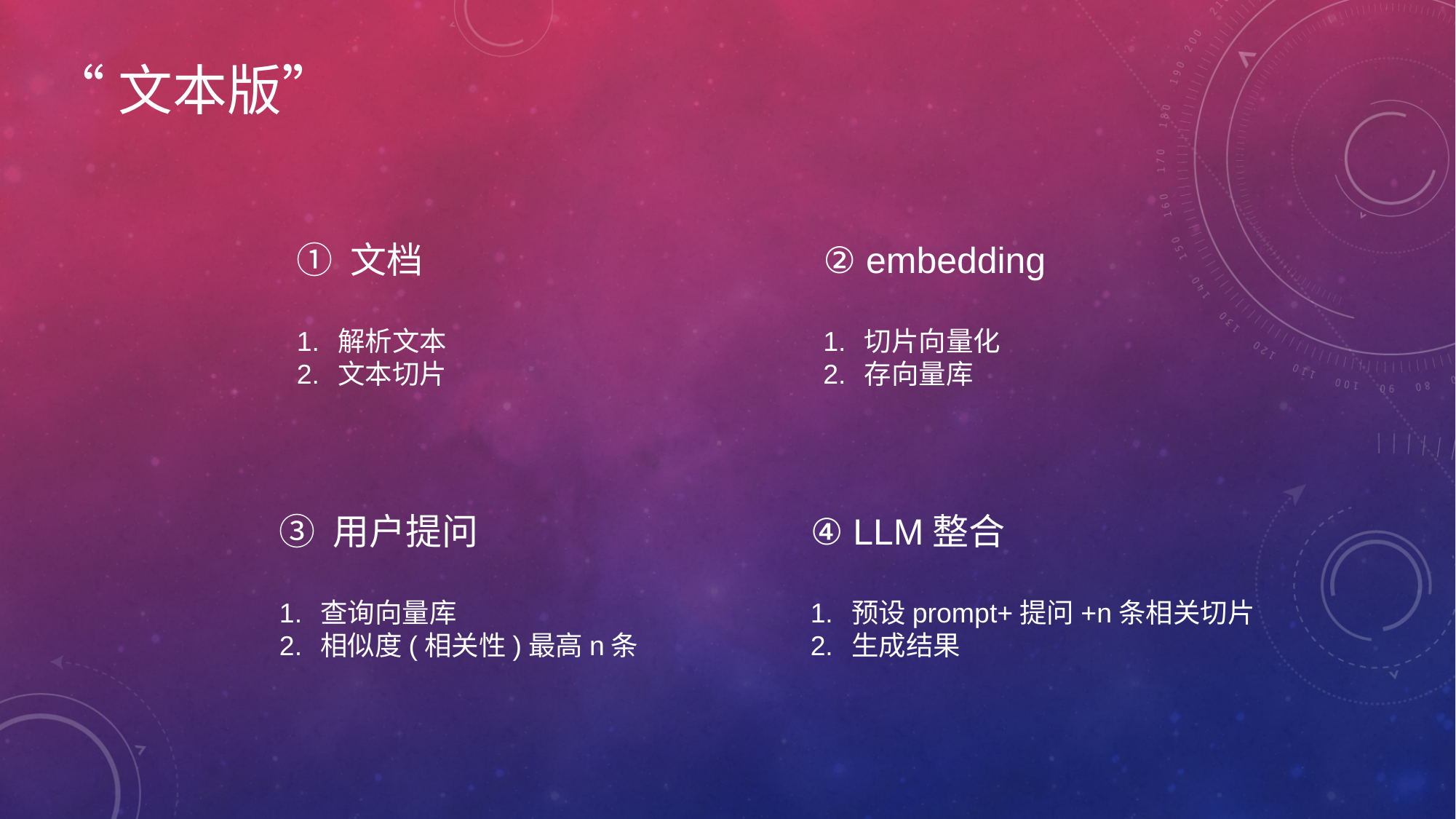

“文本版”
② embedding

切片向量化
存向量库
① 文档

解析文本
文本切片
③ 用户提问

查询向量库
相似度(相关性)最高n条
④ LLM整合

预设prompt+提问+n条相关切片
生成结果